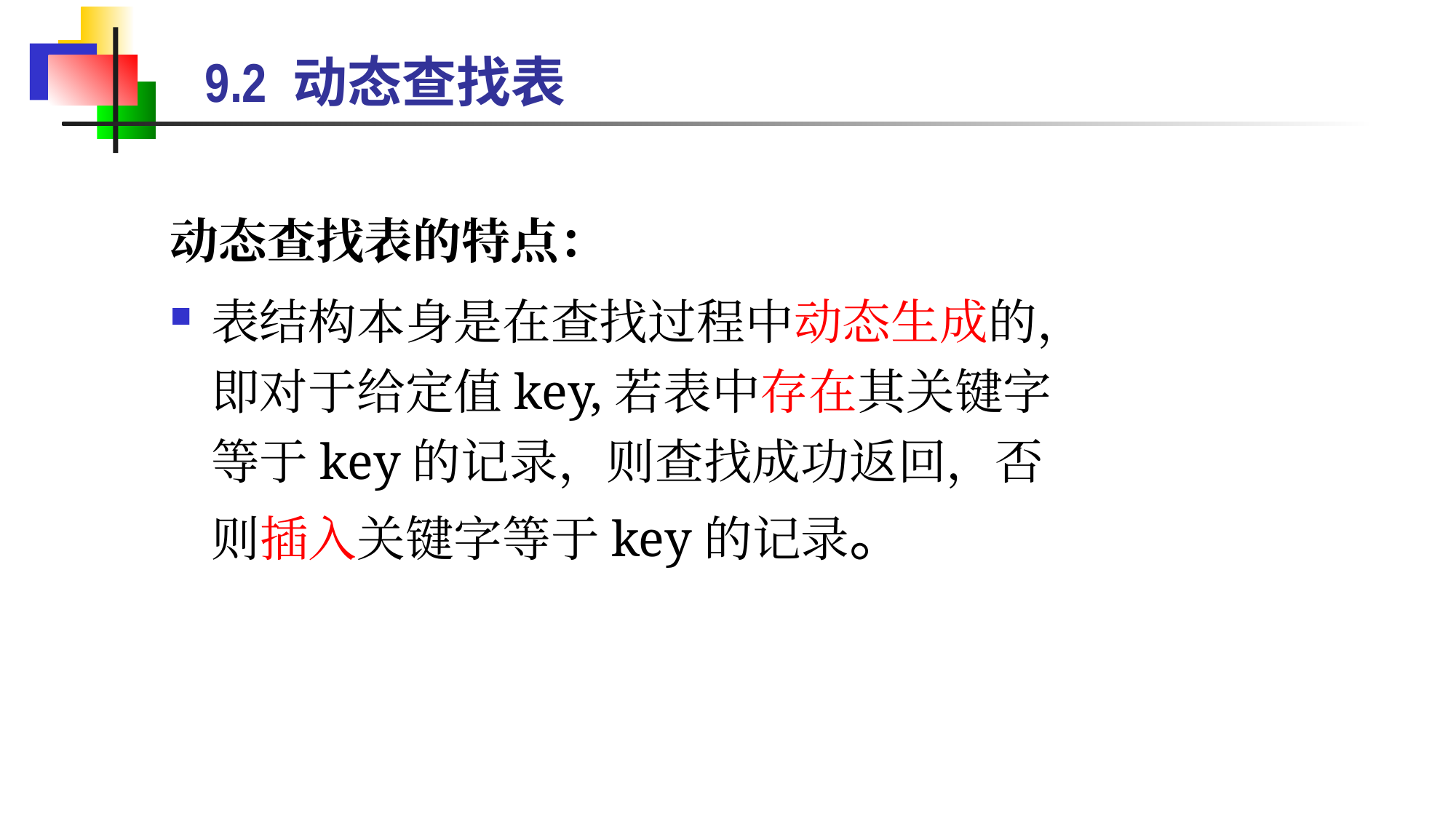

# 9.2 动态查找表

动态查找表的特点：
表结构本身是在查找过程中动态生成的，即对于给定值key,若表中存在其关键字等于key的记录，则查找成功返回，否则插入关键字等于key的记录。